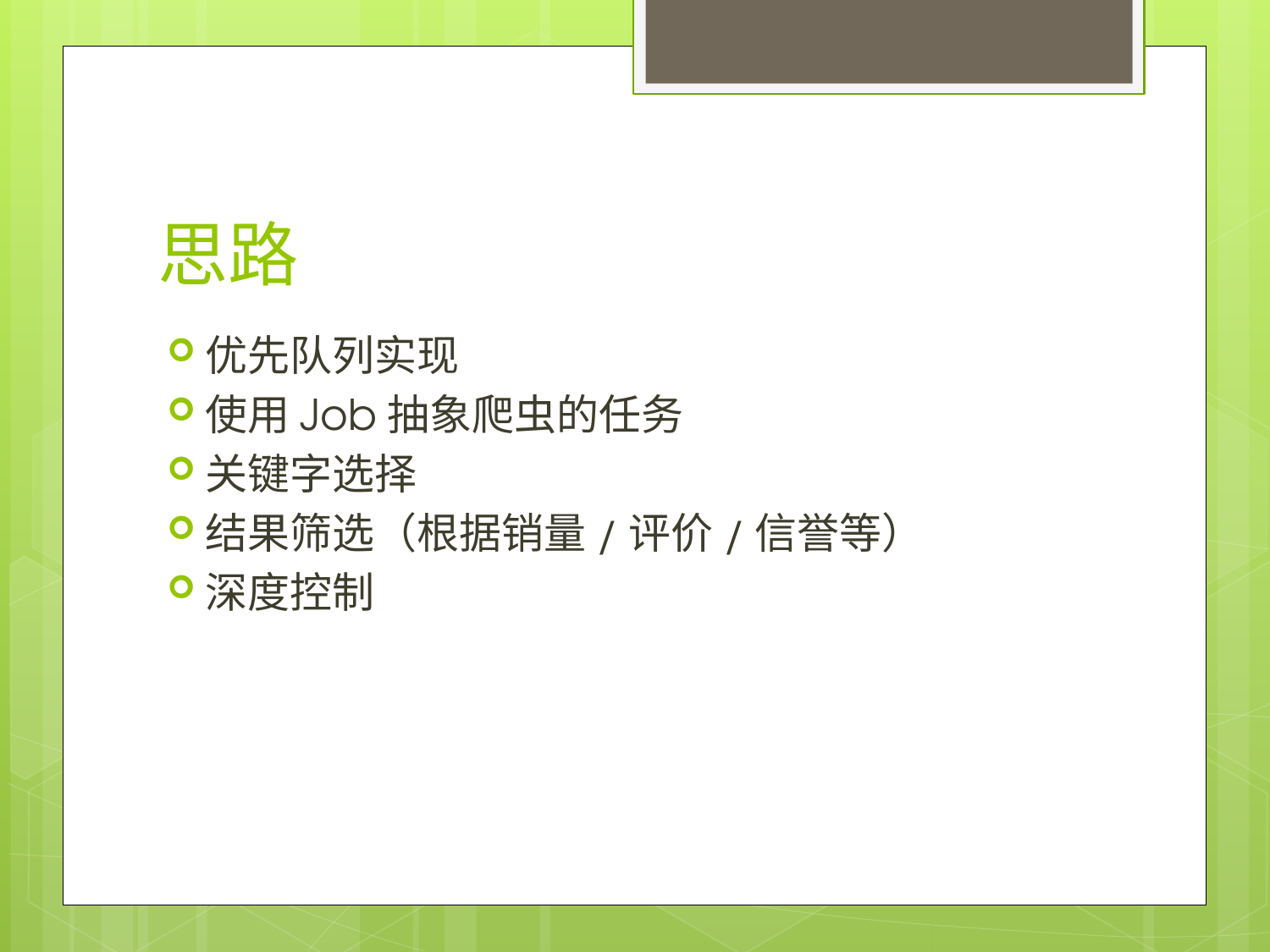

# 思路
优先队列实现
使用Job抽象爬虫的任务
关键字选择
结果筛选（根据销量/评价/信誉等）
深度控制